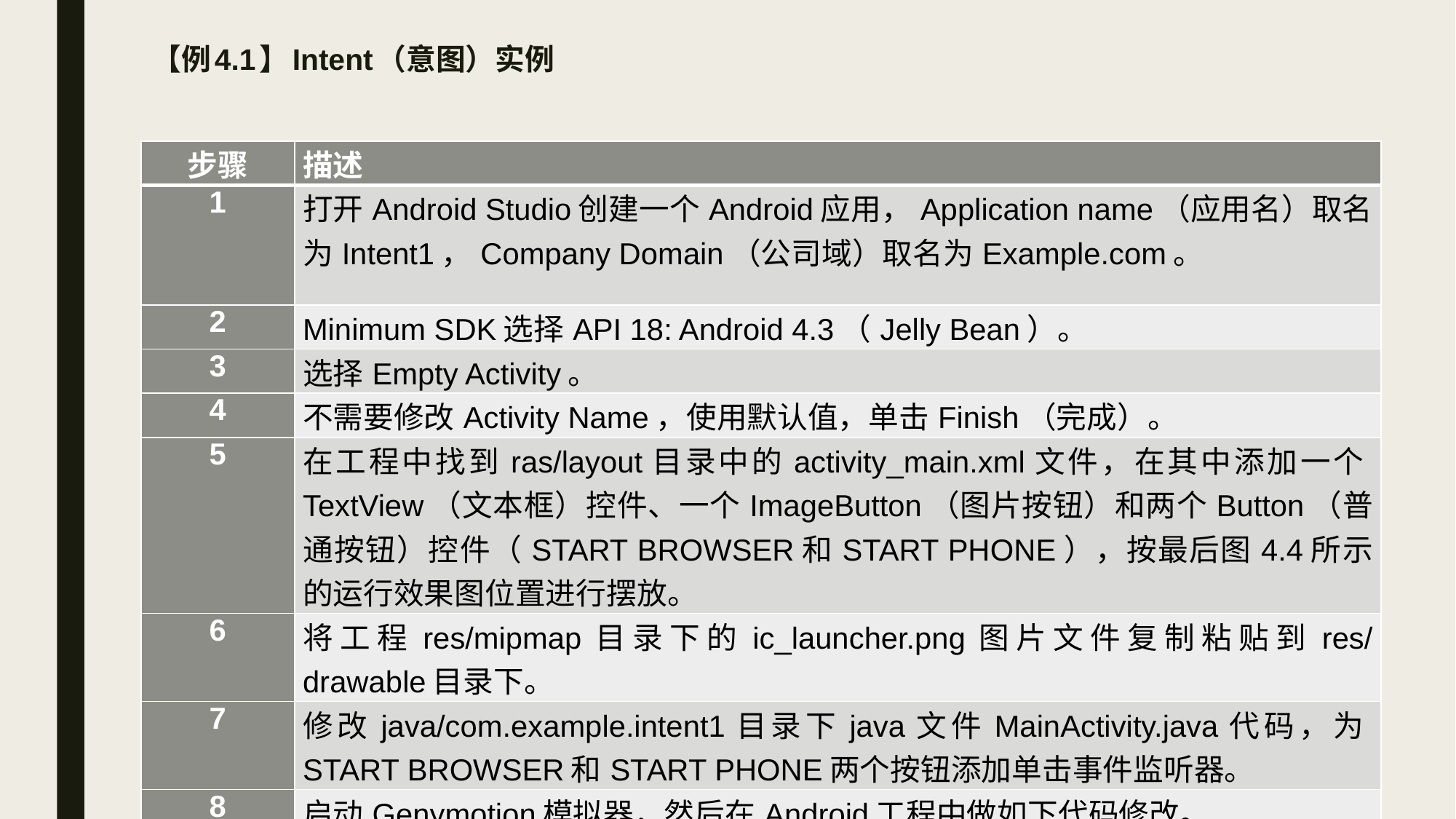

# 【例4.1】Intent（意图）实例
| 步骤 | 描述 |
| --- | --- |
| 1 | 打开Android Studio创建一个Android应用，Application name（应用名）取名为Intent1，Company Domain（公司域）取名为Example.com。 |
| 2 | Minimum SDK选择API 18: Android 4.3（Jelly Bean）。 |
| 3 | 选择Empty Activity。 |
| 4 | 不需要修改Activity Name，使用默认值，单击Finish（完成）。 |
| 5 | 在工程中找到ras/layout目录中的activity\_main.xml文件，在其中添加一个TextView（文本框）控件、一个ImageButton（图片按钮）和两个Button（普通按钮）控件（START BROWSER和START PHONE），按最后图4.4所示的运行效果图位置进行摆放。 |
| 6 | 将工程res/mipmap目录下的ic\_launcher.png图片文件复制粘贴到res/drawable目录下。 |
| 7 | 修改java/com.example.intent1目录下java文件MainActivity.java代码，为START BROWSER和START PHONE两个按钮添加单击事件监听器。 |
| 8 | 启动Genymotion模拟器，然后在Android工程中做如下代码修改。 |